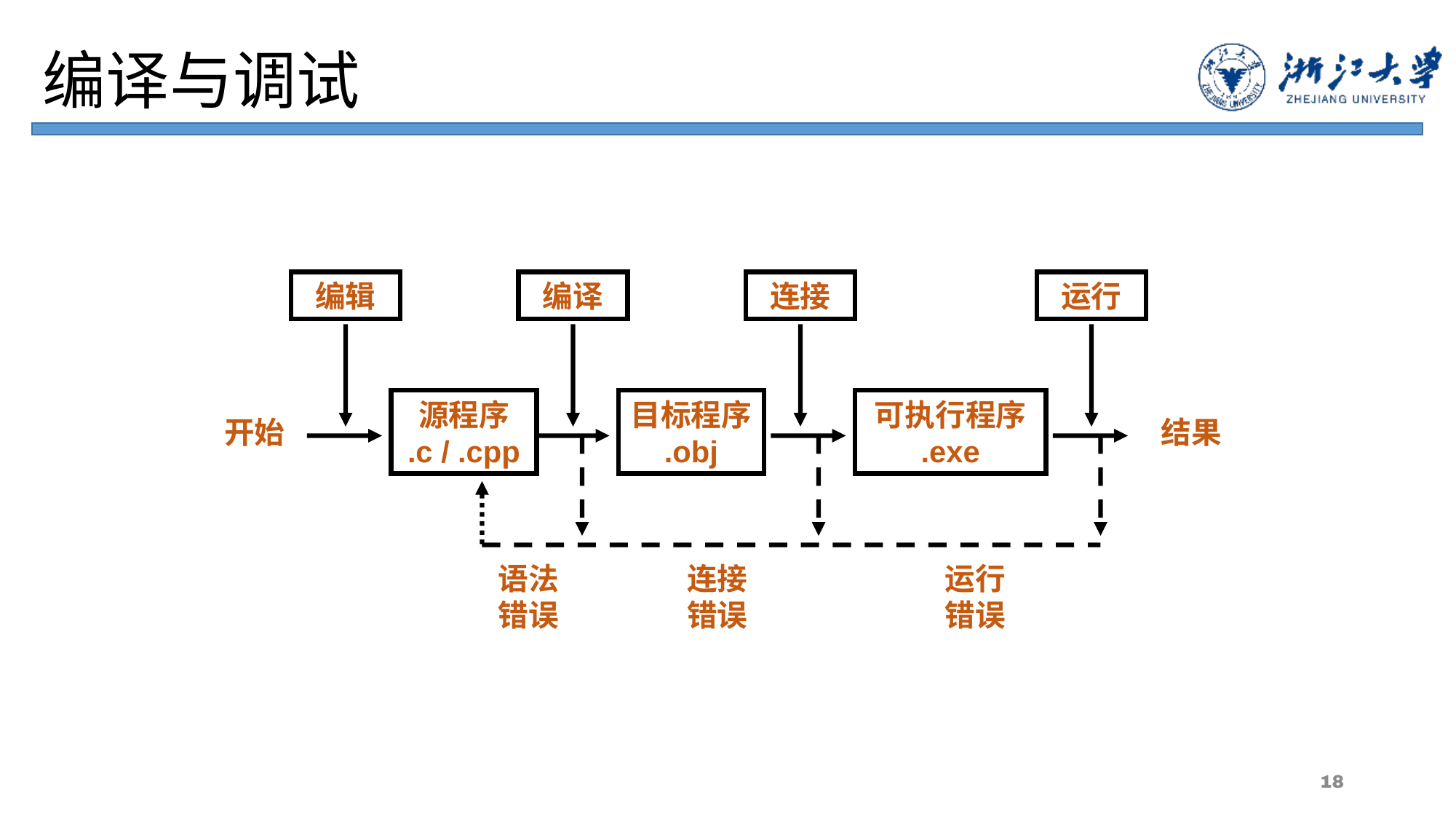

# 编译与调试
编辑
编译
连接
运行

源程序
.c / .cpp
目标程序
.obj
可执行程序
.exe
开始
结果

语法
错误
连接
错误
运行
错误
18